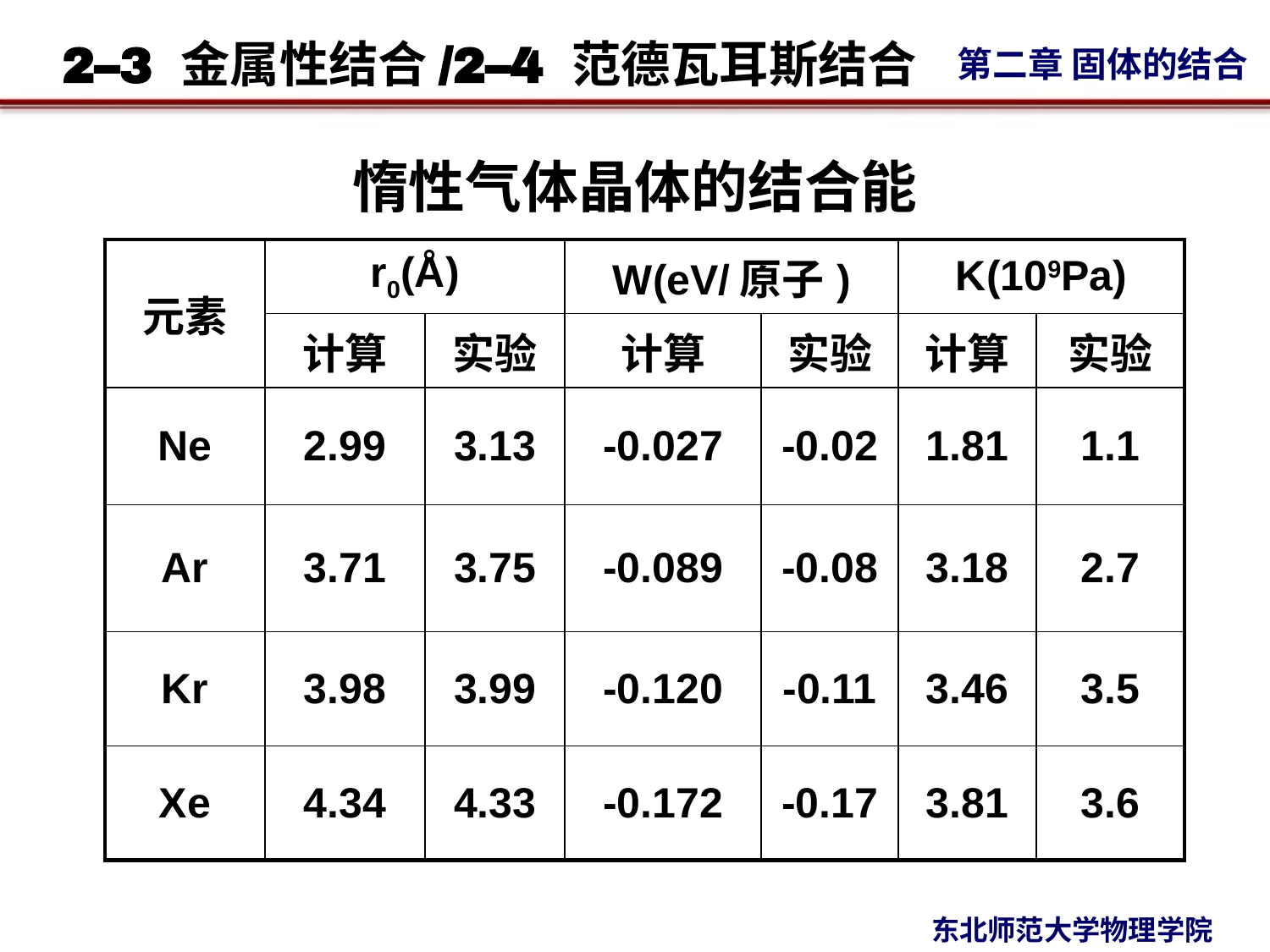

# 惰性气体晶体的结合能
| 元素 | r0(Å) |  | W(eV/原子) |  | K(109Pa) |  |
| --- | --- | --- | --- | --- | --- | --- |
|  | 计算 | 实验 | 计算 | 实验 | 计算 | 实验 |
| Ne | 2.99 | 3.13 | -0.027 | -0.02 | 1.81 | 1.1 |
| Ar | 3.71 | 3.75 | -0.089 | -0.08 | 3.18 | 2.7 |
| Kr | 3.98 | 3.99 | -0.120 | -0.11 | 3.46 | 3.5 |
| Xe | 4.34 | 4.33 | -0.172 | -0.17 | 3.81 | 3.6 |